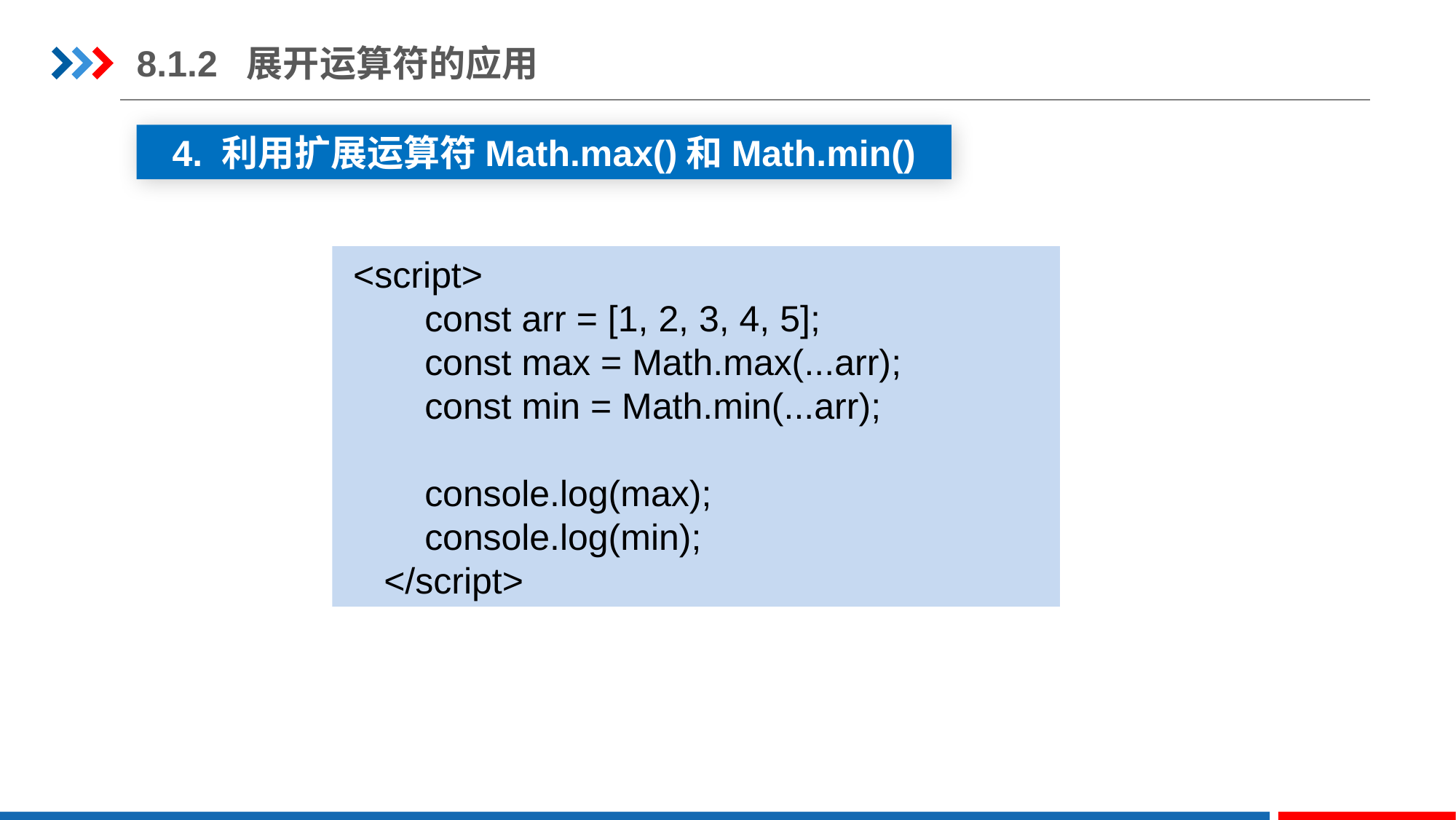

8.1.2  展开运算符的应用
4. 利用扩展运算符Math.max()和Math.min()
 <script>
        const arr = [1, 2, 3, 4, 5];
        const max = Math.max(...arr);
        const min = Math.min(...arr);

        console.log(max);
        console.log(min);
    </script>